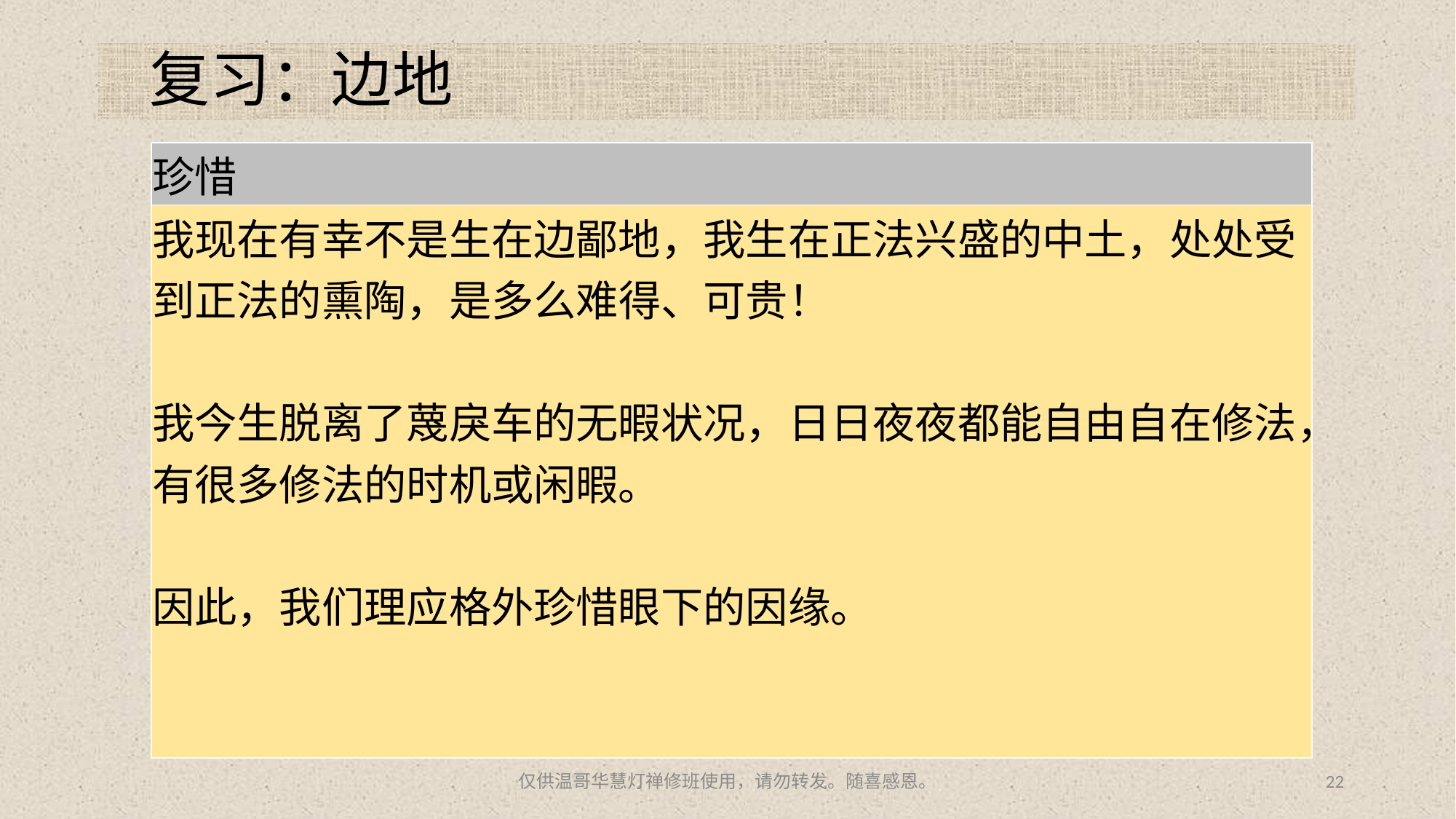

# 复习：边地
| 珍惜 |
| --- |
| 我现在有幸不是生在边鄙地，我生在正法兴盛的中土，处处受到正法的熏陶，是多么难得、可贵！ 我今生脱离了蔑戾车的无暇状况，日日夜夜都能自由自在修法，有很多修法的时机或闲暇。 因此，我们理应格外珍惜眼下的因缘。 |
仅供温哥华慧灯禅修班使用，请勿转发。随喜感恩。
22